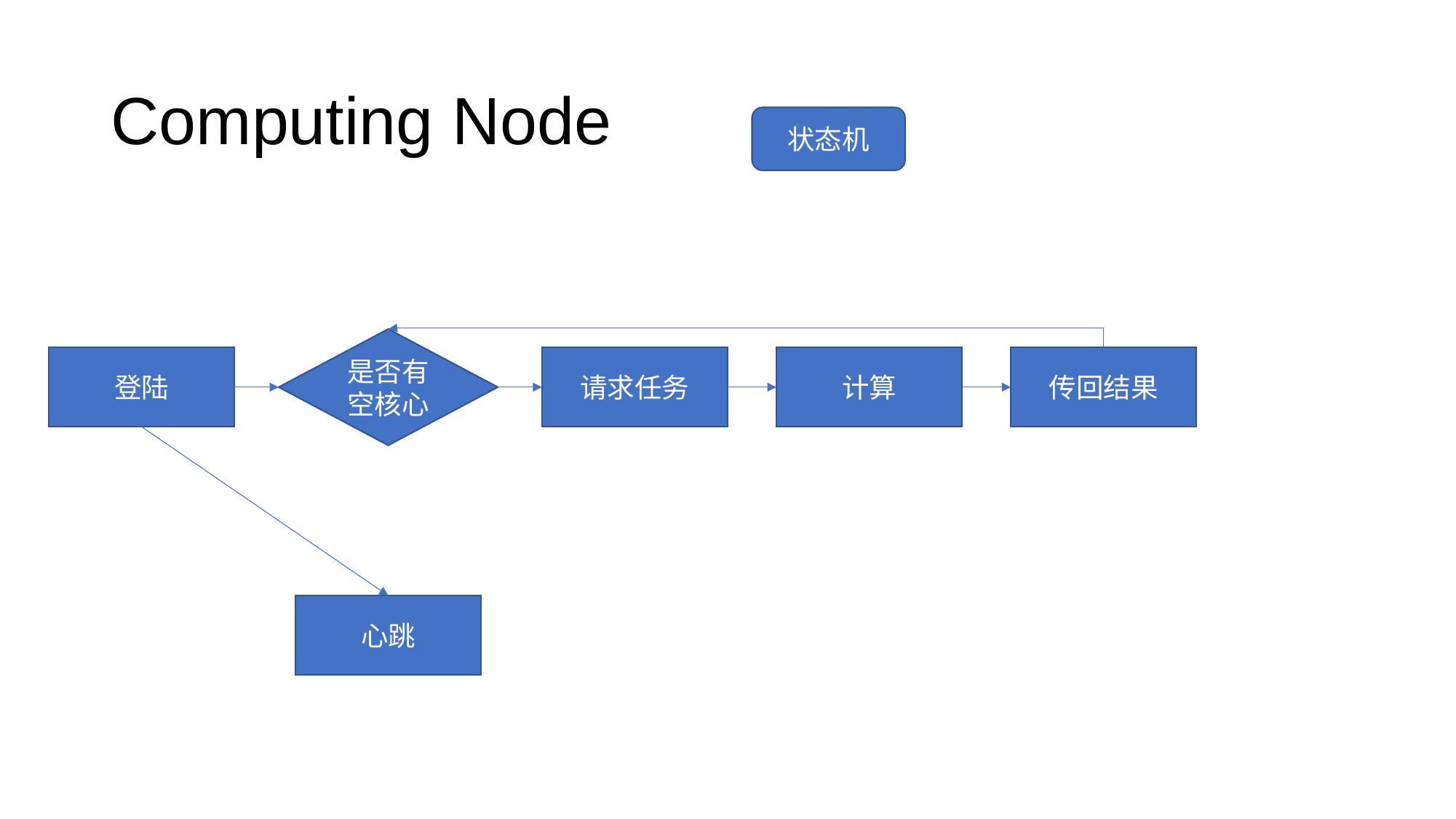

# Computing Node
状态机
是否有空核心
登陆
请求任务
计算
传回结果
心跳